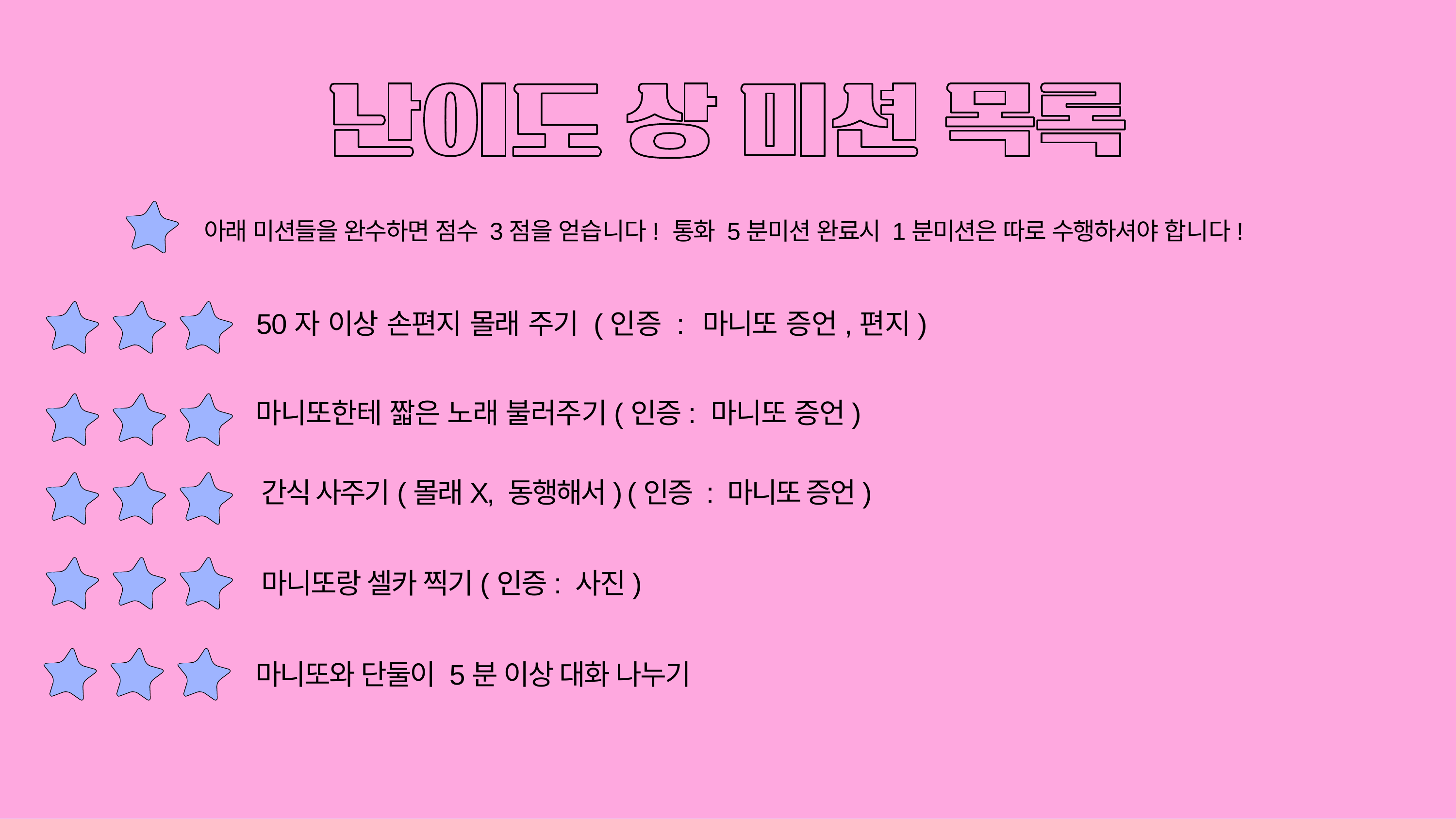

아래 미션들을 완수하면 점수 3점을 얻습니다! 통화 5분미션 완료시 1분미션은 따로 수행하셔야 합니다!

50자 이상 손편지 몰래 주기 (인증 : 마니또 증언,편지)
마니또한테 짧은 노래 불러주기(인증: 마니또 증언)

간식 사주기(몰래X, 동행해서) (인증 : 마니또 증언)

마니또랑 셀카 찍기(인증: 사진)

마니또와 단둘이 5분 이상 대화 나누기